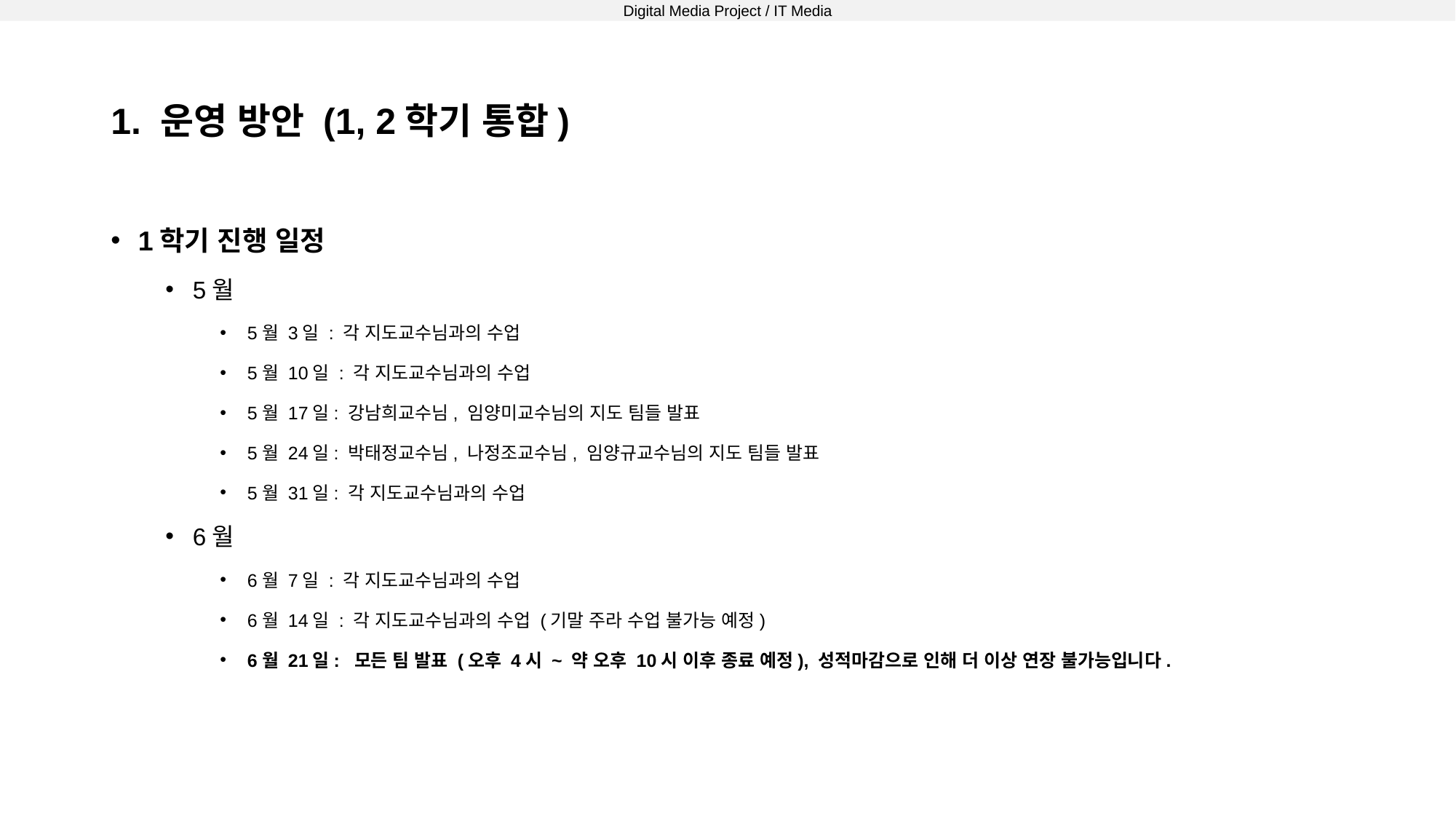

# 1. 운영 방안 (1, 2학기 통합)
1학기 진행 일정
5월
5월 3일 : 각 지도교수님과의 수업
5월 10일 : 각 지도교수님과의 수업
5월 17일: 강남희교수님, 임양미교수님의 지도 팀들 발표
5월 24일: 박태정교수님, 나정조교수님, 임양규교수님의 지도 팀들 발표
5월 31일: 각 지도교수님과의 수업
6월
6월 7일 : 각 지도교수님과의 수업
6월 14일 : 각 지도교수님과의 수업 (기말 주라 수업 불가능 예정)
6월 21일:  모든 팀 발표 (오후 4시 ~ 약 오후 10시 이후 종료 예정), 성적마감으로 인해 더 이상 연장 불가능입니다.